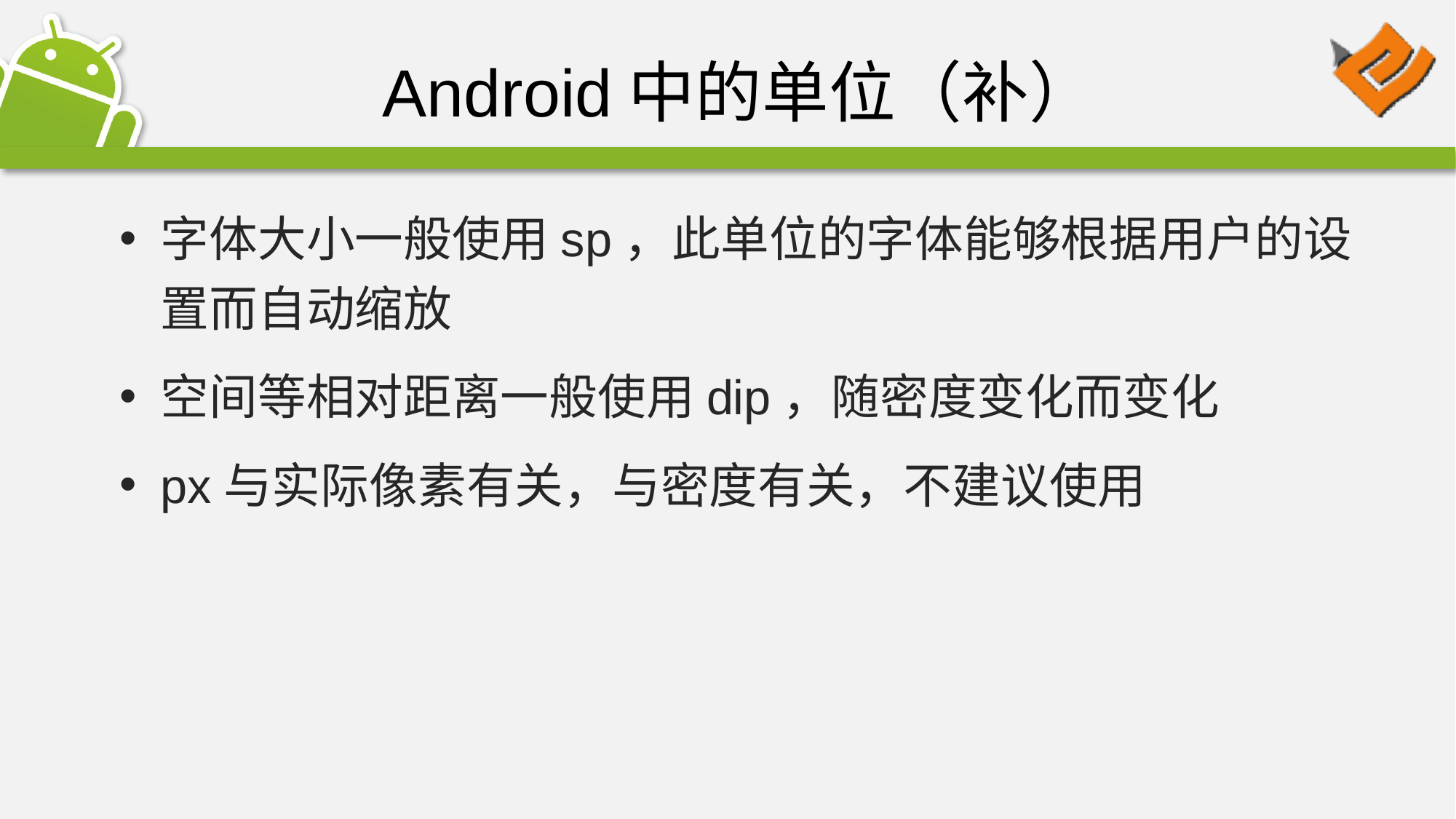

# Android中的单位（补）
字体大小一般使用sp，此单位的字体能够根据用户的设置而自动缩放
空间等相对距离一般使用dip，随密度变化而变化
px与实际像素有关，与密度有关，不建议使用